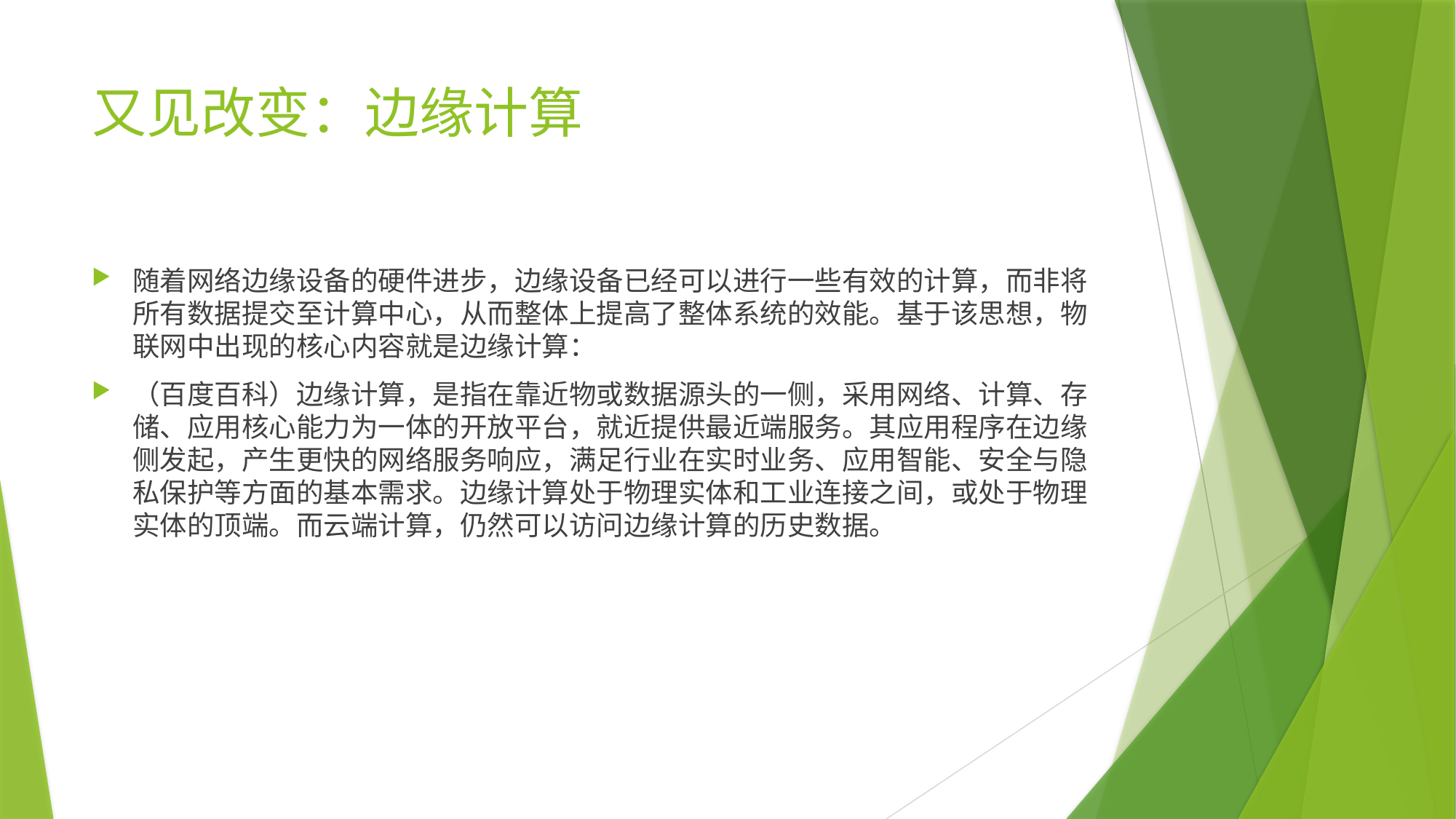

# 又见改变：边缘计算
随着网络边缘设备的硬件进步，边缘设备已经可以进行一些有效的计算，而非将所有数据提交至计算中心，从而整体上提高了整体系统的效能。基于该思想，物联网中出现的核心内容就是边缘计算：
（百度百科）边缘计算，是指在靠近物或数据源头的一侧，采用网络、计算、存储、应用核心能力为一体的开放平台，就近提供最近端服务。其应用程序在边缘侧发起，产生更快的网络服务响应，满足行业在实时业务、应用智能、安全与隐私保护等方面的基本需求。边缘计算处于物理实体和工业连接之间，或处于物理实体的顶端。而云端计算，仍然可以访问边缘计算的历史数据。